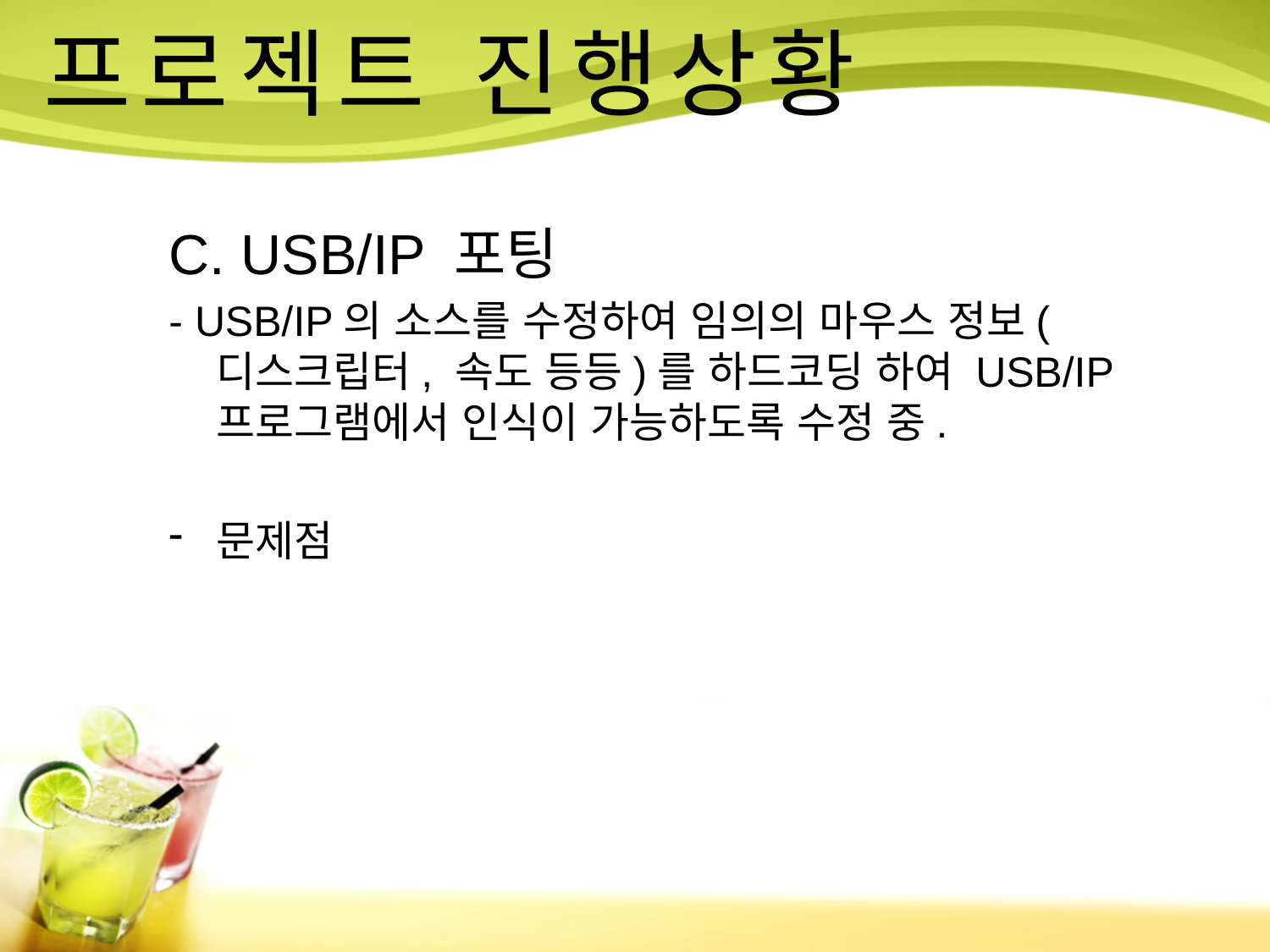

# 프로젝트 진행상황
C. USB/IP 포팅
- USB/IP의 소스를 수정하여 임의의 마우스 정보(디스크립터, 속도 등등)를 하드코딩 하여 USB/IP 프로그램에서 인식이 가능하도록 수정 중.

문제점